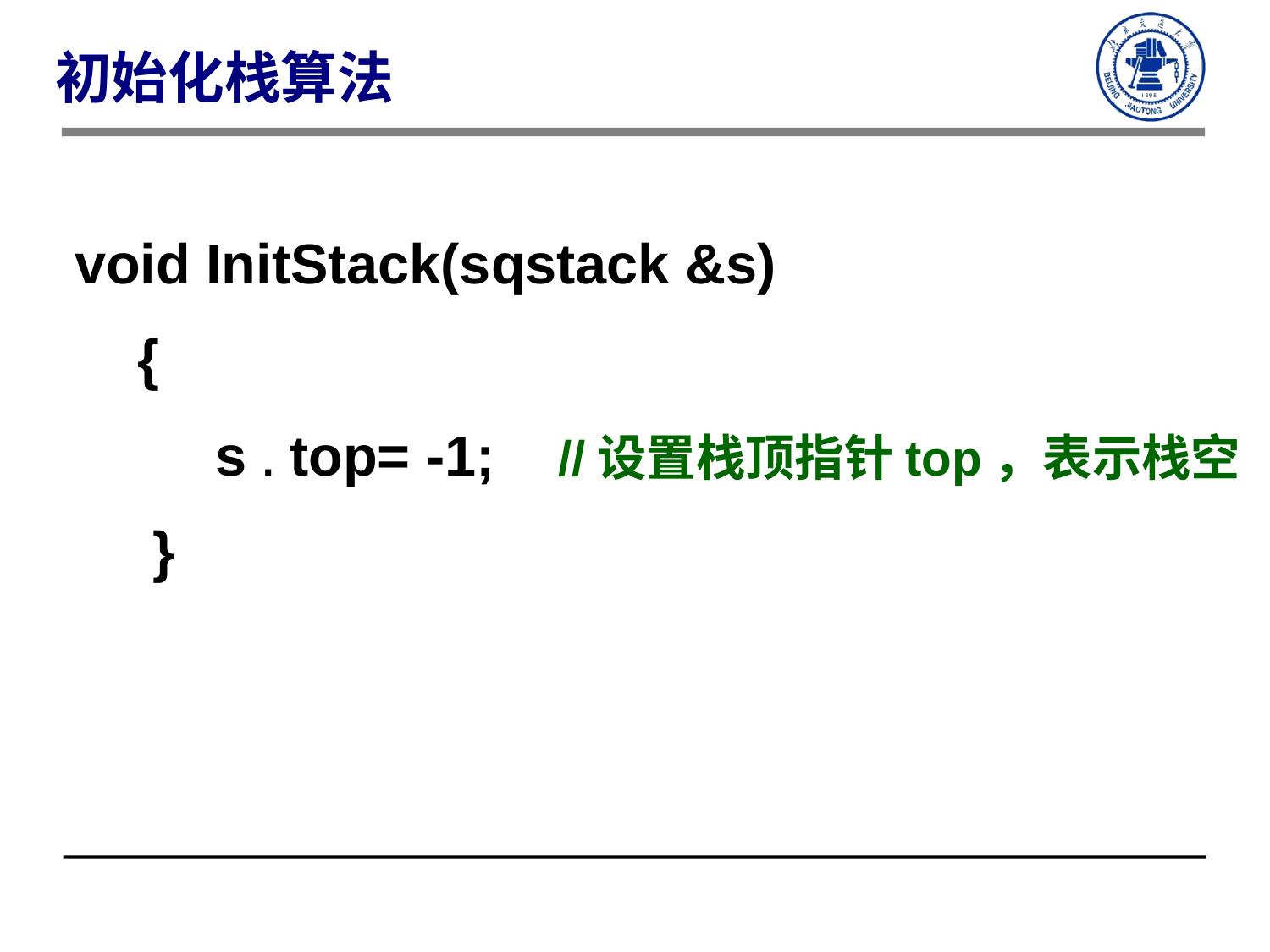

初始化栈算法
void InitStack(sqstack &s)
    {
         s . top= -1;    //设置栈顶指针top，表示栈空
     }